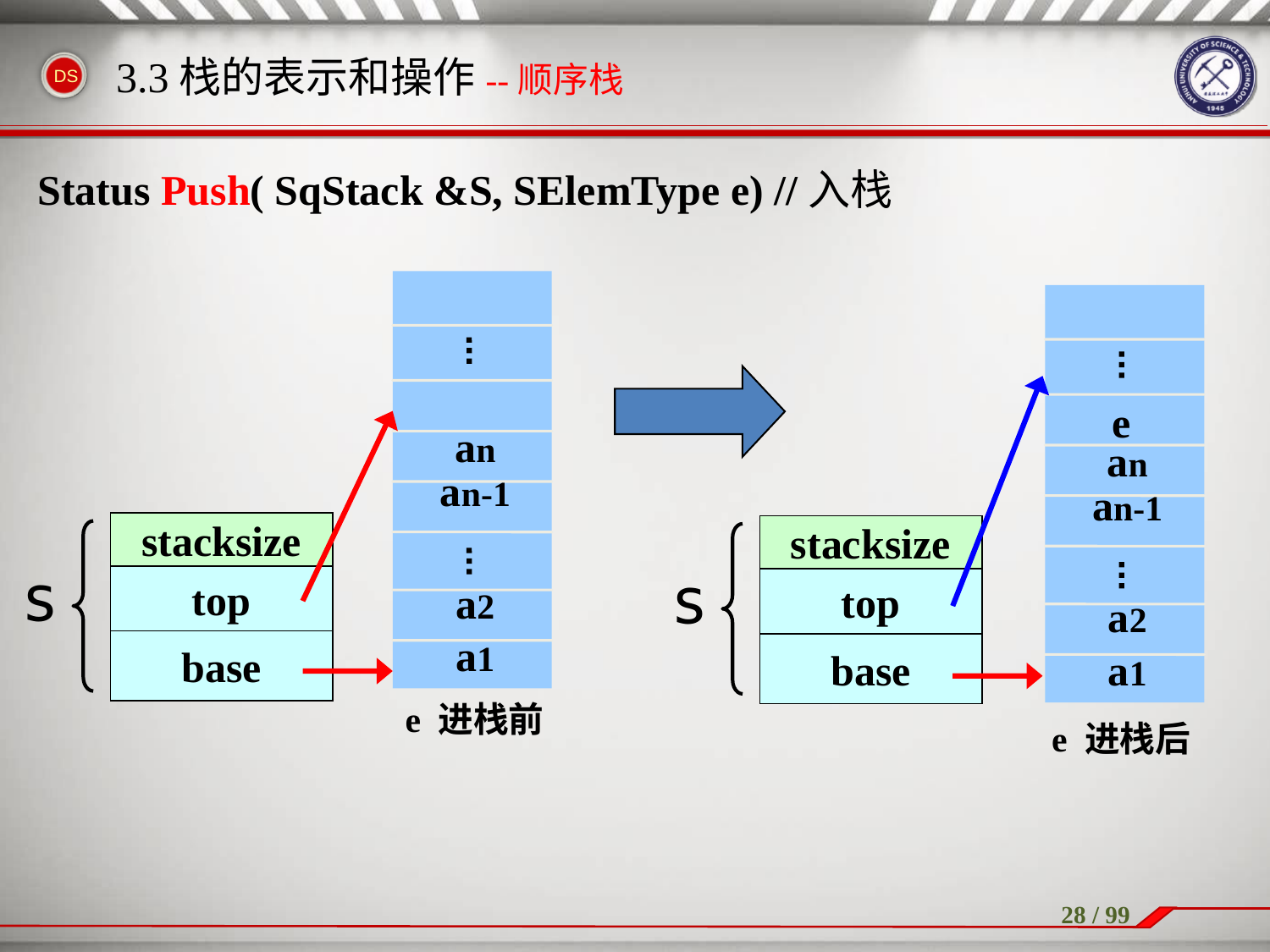

# 3.3栈的表示和操作--顺序栈
Status Push( SqStack &S, SElemType e) //入栈

an
an-1

a2
a1

stacksize

s
top
base

e 进栈前

e

an
an-1

a2
a1

stacksize

s
top
base

   e 进栈后